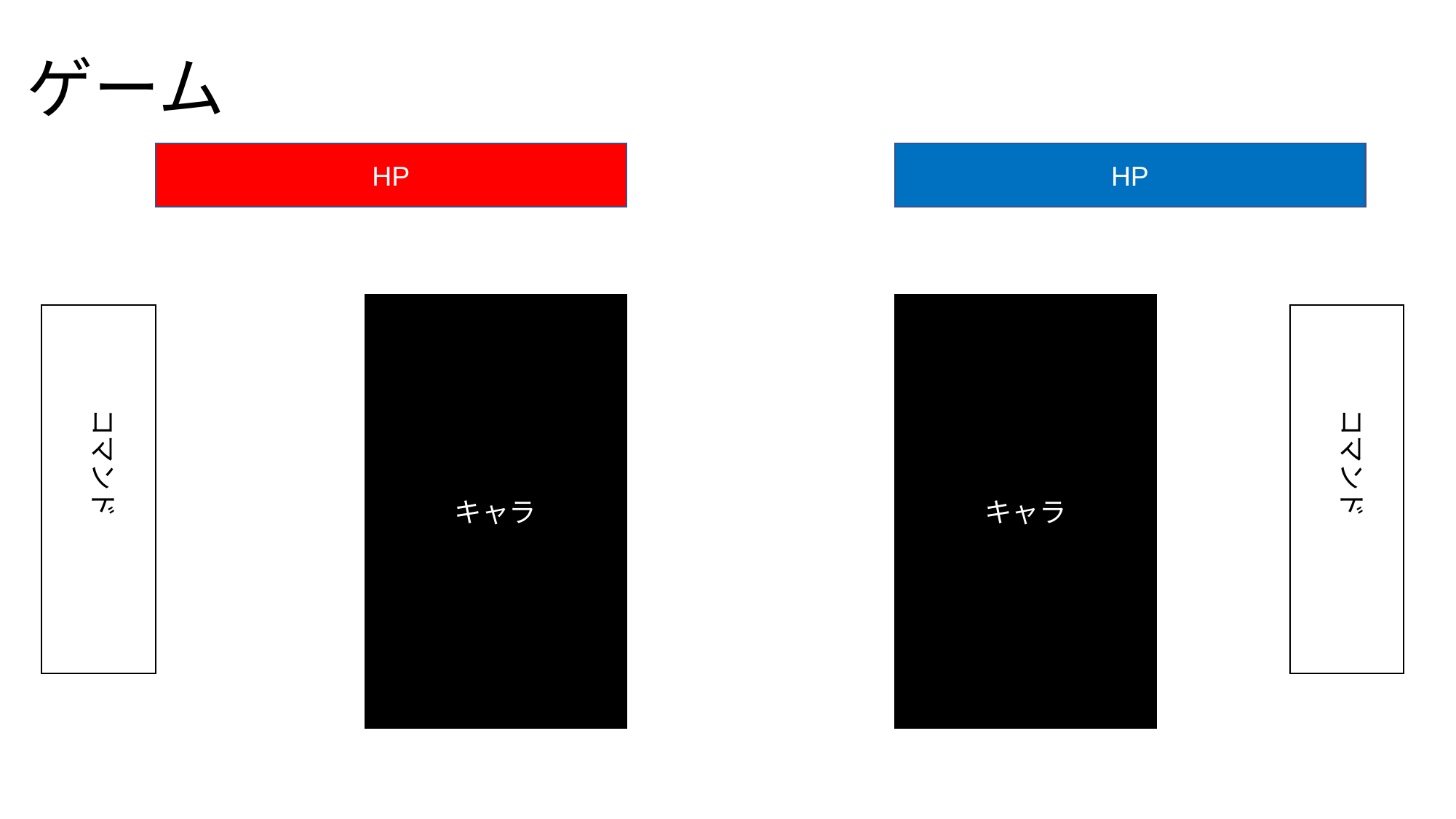

# ゲーム
HP
HP
キャラ
キャラ

コマンド

コマンド
コマンド